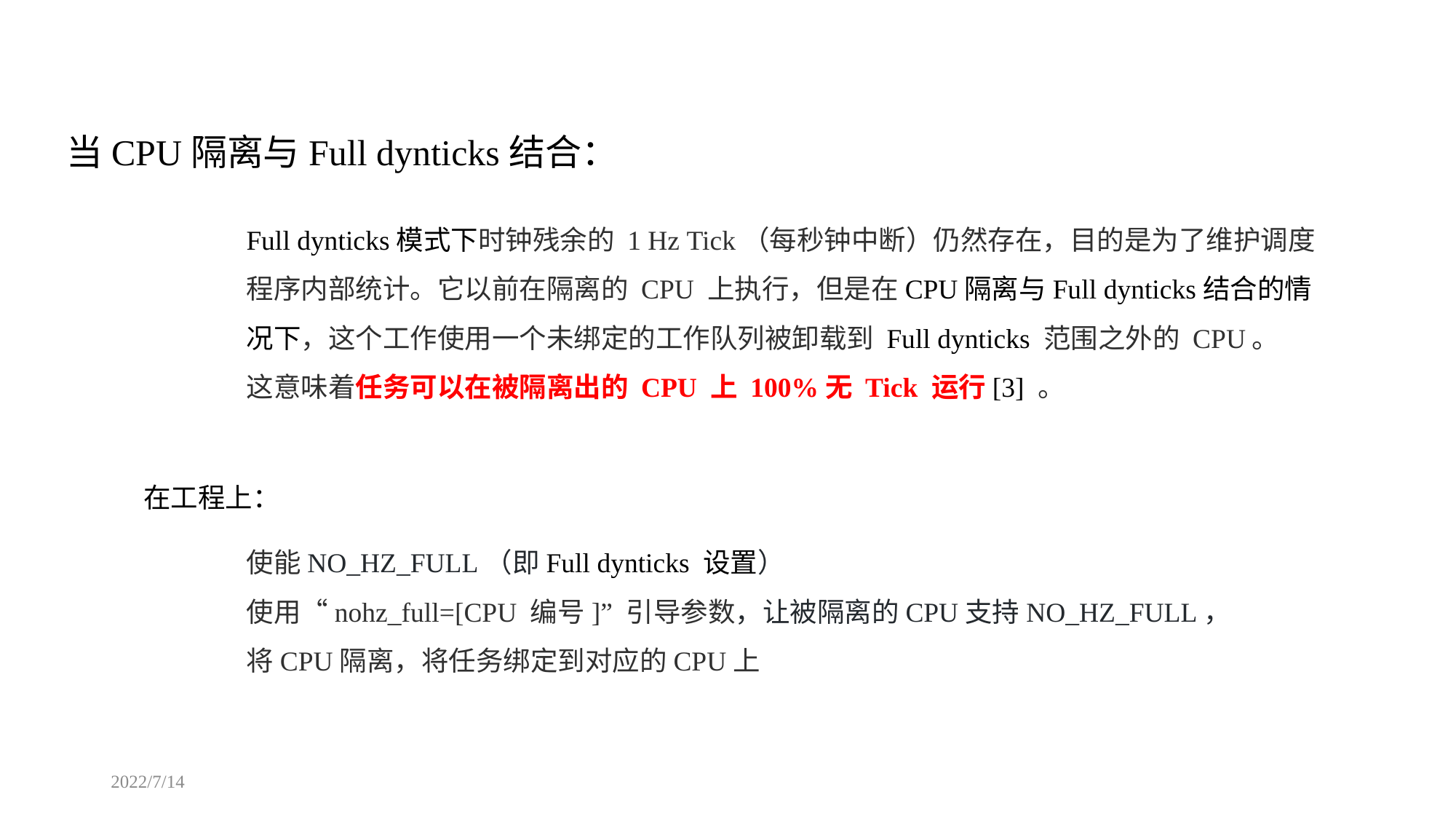

当CPU隔离与Full dynticks结合：
Full dynticks模式下时钟残余的 1 Hz Tick（每秒钟中断）仍然存在，目的是为了维护调度程序内部统计。它以前在隔离的 CPU 上执行，但是在CPU隔离与Full dynticks结合的情况下，这个工作使用一个未绑定的工作队列被卸载到 Full dynticks 范围之外的 CPU。
这意味着任务可以在被隔离出的 CPU 上 100%无 Tick 运行[3] 。
在工程上：
使能NO_HZ_FULL（即Full dynticks 设置）
使用“nohz_full=[CPU 编号]” 引导参数，让被隔离的CPU支持NO_HZ_FULL，
将CPU隔离，将任务绑定到对应的CPU上
2022/7/14